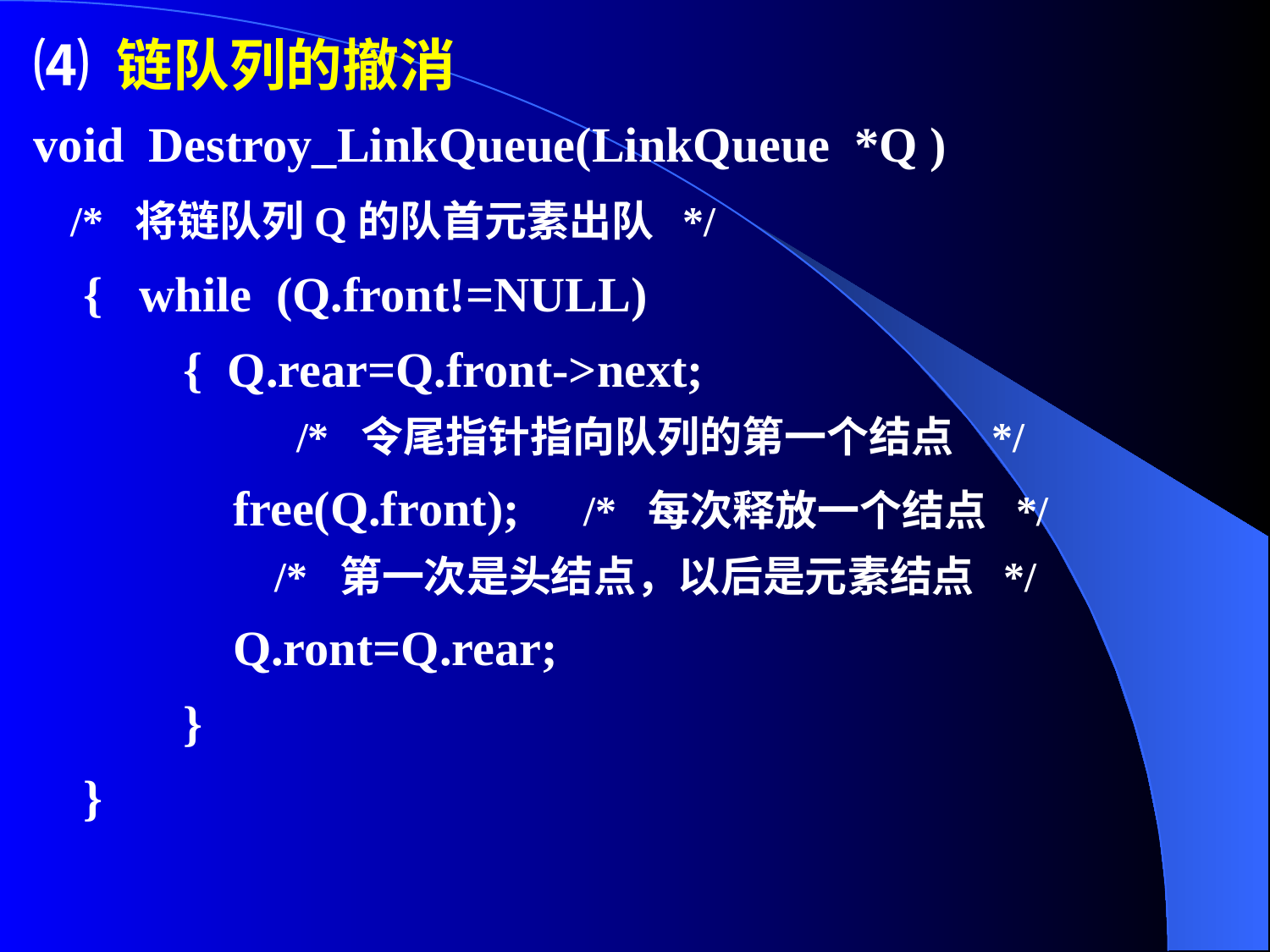

⑷ 链队列的撤消
void  Destroy_LinkQueue(LinkQueue  *Q )
   /*  将链队列Q的队首元素出队  */
{   while  (Q.front!=NULL)
{  Q.rear=Q.front->next;
      /*  令尾指针指向队列的第一个结点   */
free(Q.front);      /*  每次释放一个结点  */
    /*  第一次是头结点，以后是元素结点  */
Q.ront=Q.rear;
}
}
#